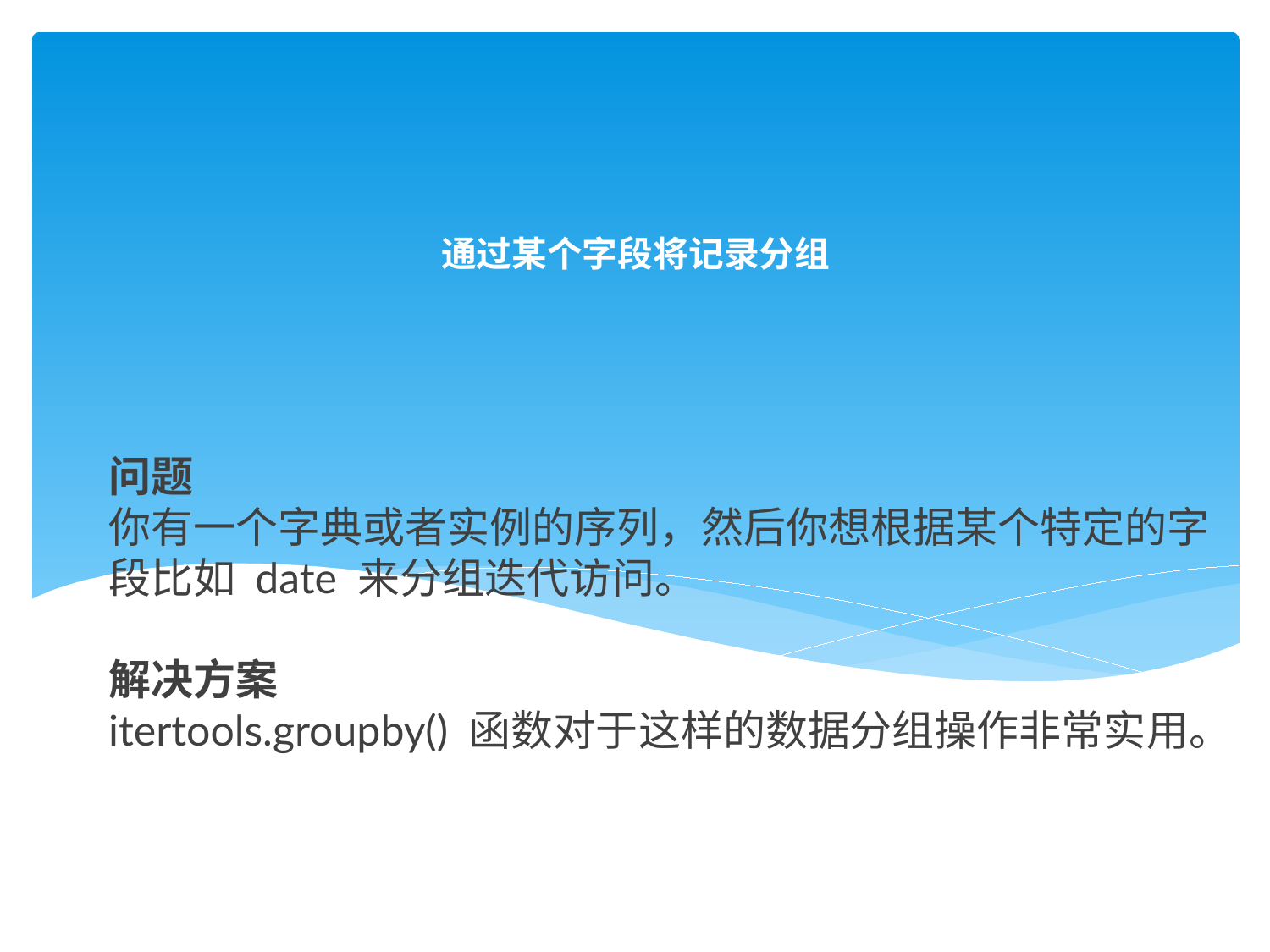

通过某个字段将记录分组

# 问题 你有一个字典或者实例的序列，然后你想根据某个特定的字段比如 date 来分组迭代访问。 解决方案 itertools.groupby() 函数对于这样的数据分组操作非常实用。